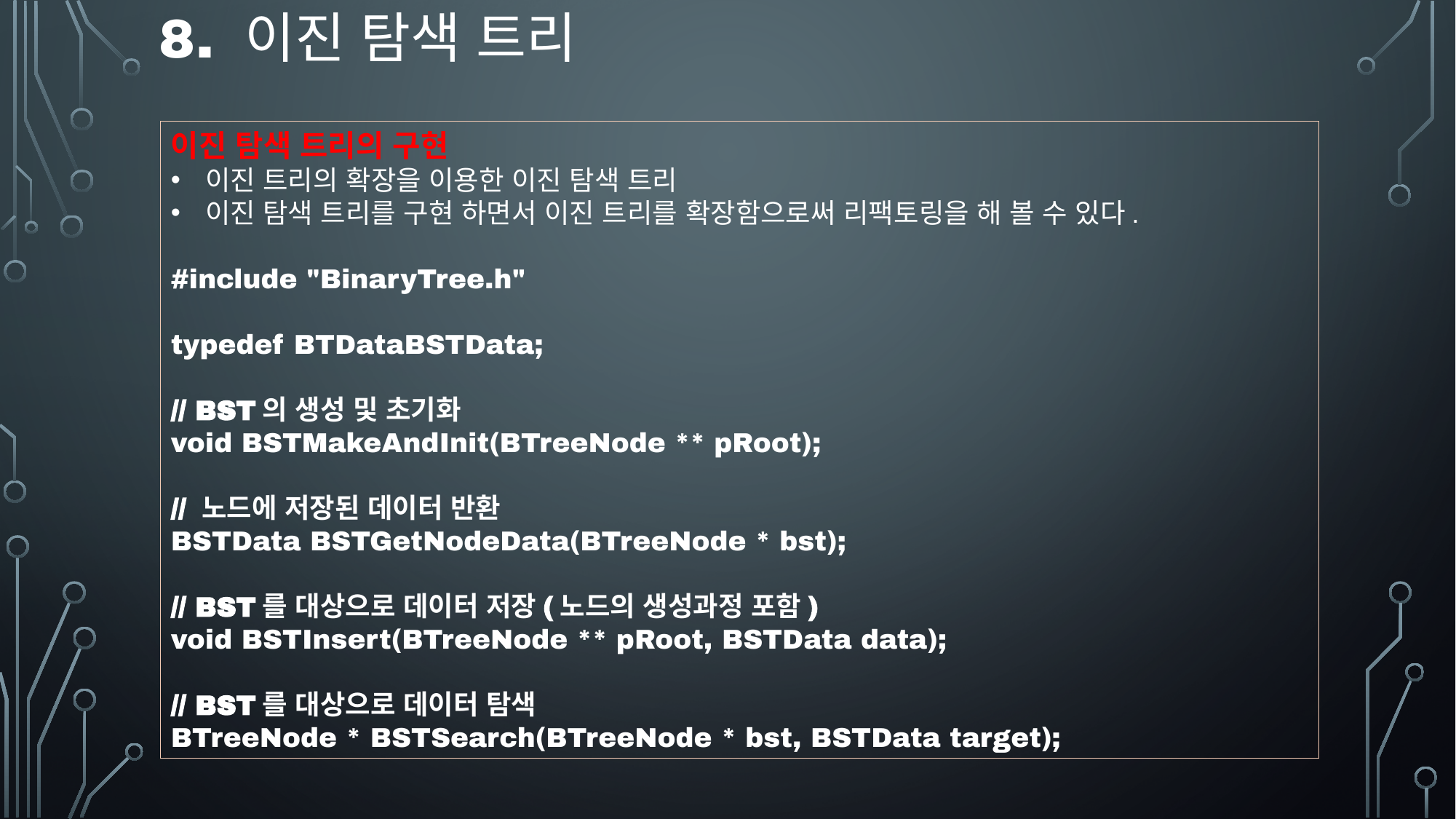

8. 이진 탐색 트리
이진 탐색 트리의 구현
이진 트리의 확장을 이용한 이진 탐색 트리
이진 탐색 트리를 구현 하면서 이진 트리를 확장함으로써 리팩토링을 해 볼 수 있다.

#include "BinaryTree.h"

typedef BTDataBSTData;

// BST의 생성 및 초기화
void BSTMakeAndInit(BTreeNode ** pRoot);

// 노드에 저장된 데이터 반환
BSTData BSTGetNodeData(BTreeNode * bst);

// BST를 대상으로 데이터 저장(노드의 생성과정 포함)
void BSTInsert(BTreeNode ** pRoot, BSTData data);

// BST를 대상으로 데이터 탐색
BTreeNode * BSTSearch(BTreeNode * bst, BSTData target);